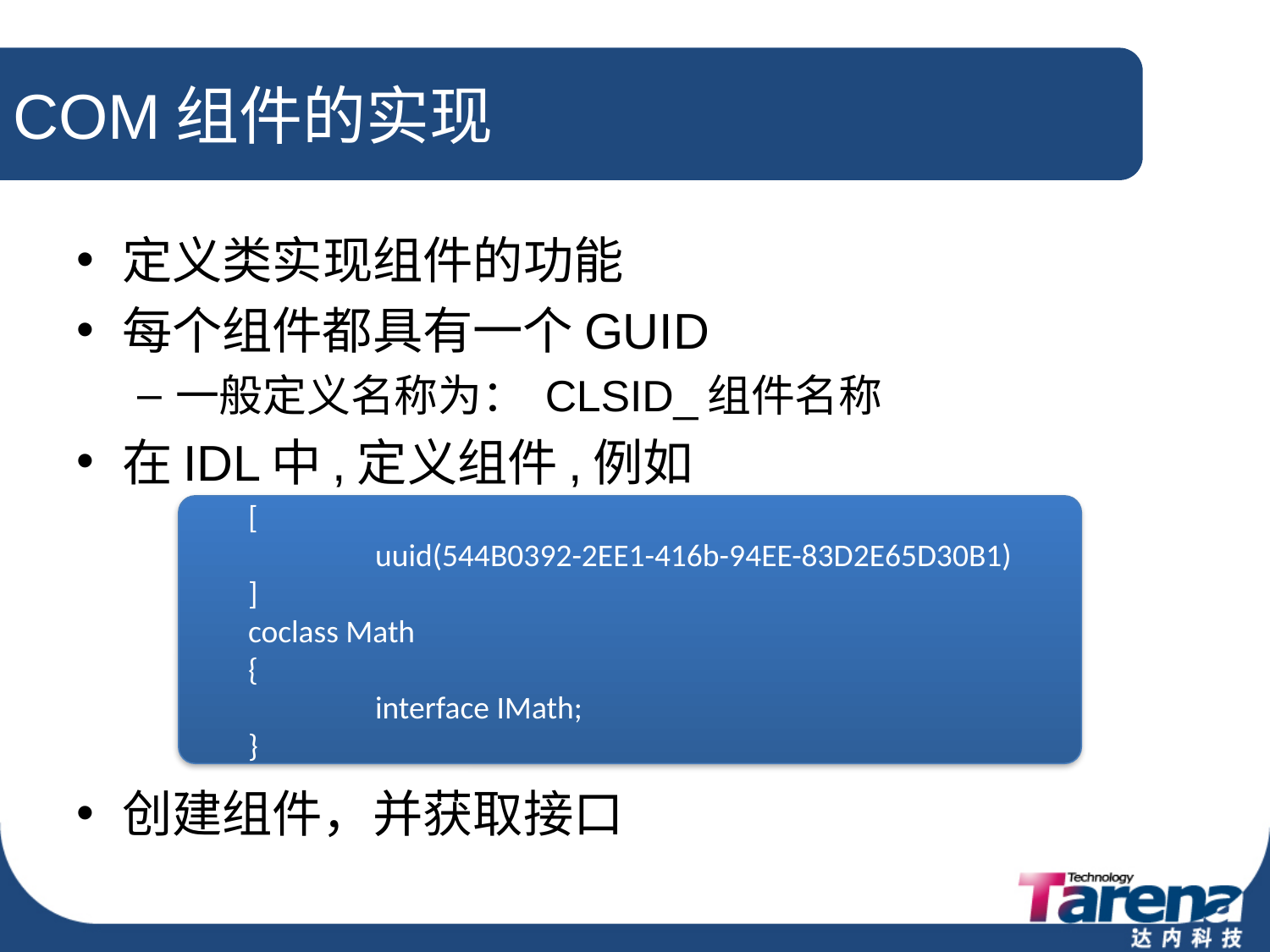

# COM组件的实现
定义类实现组件的功能
每个组件都具有一个GUID
一般定义名称为： CLSID_组件名称
在IDL中,定义组件,例如

创建组件，并获取接口
[
	uuid(544B0392-2EE1-416b-94EE-83D2E65D30B1)
]
coclass Math
{
	interface IMath;
}